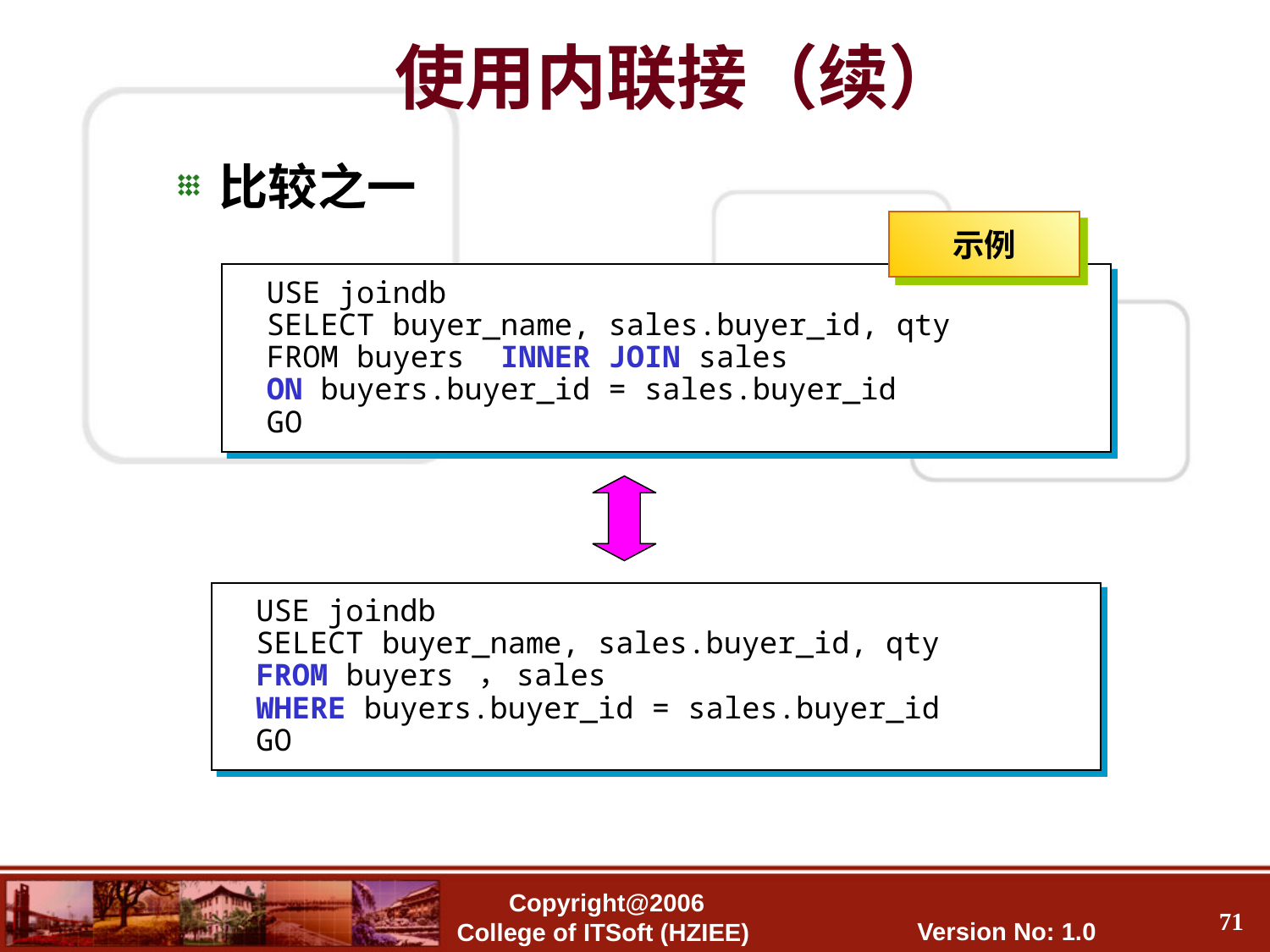

使用内联接（续）
比较之一
示例
USE joindb
SELECT buyer_name, sales.buyer_id, qty
FROM buyers  INNER JOIN sales
ON buyers.buyer_id = sales.buyer_id
GO

USE joindb
SELECT buyer_name, sales.buyer_id, qty
FROM buyers ，sales
WHERE buyers.buyer_id = sales.buyer_id
GO